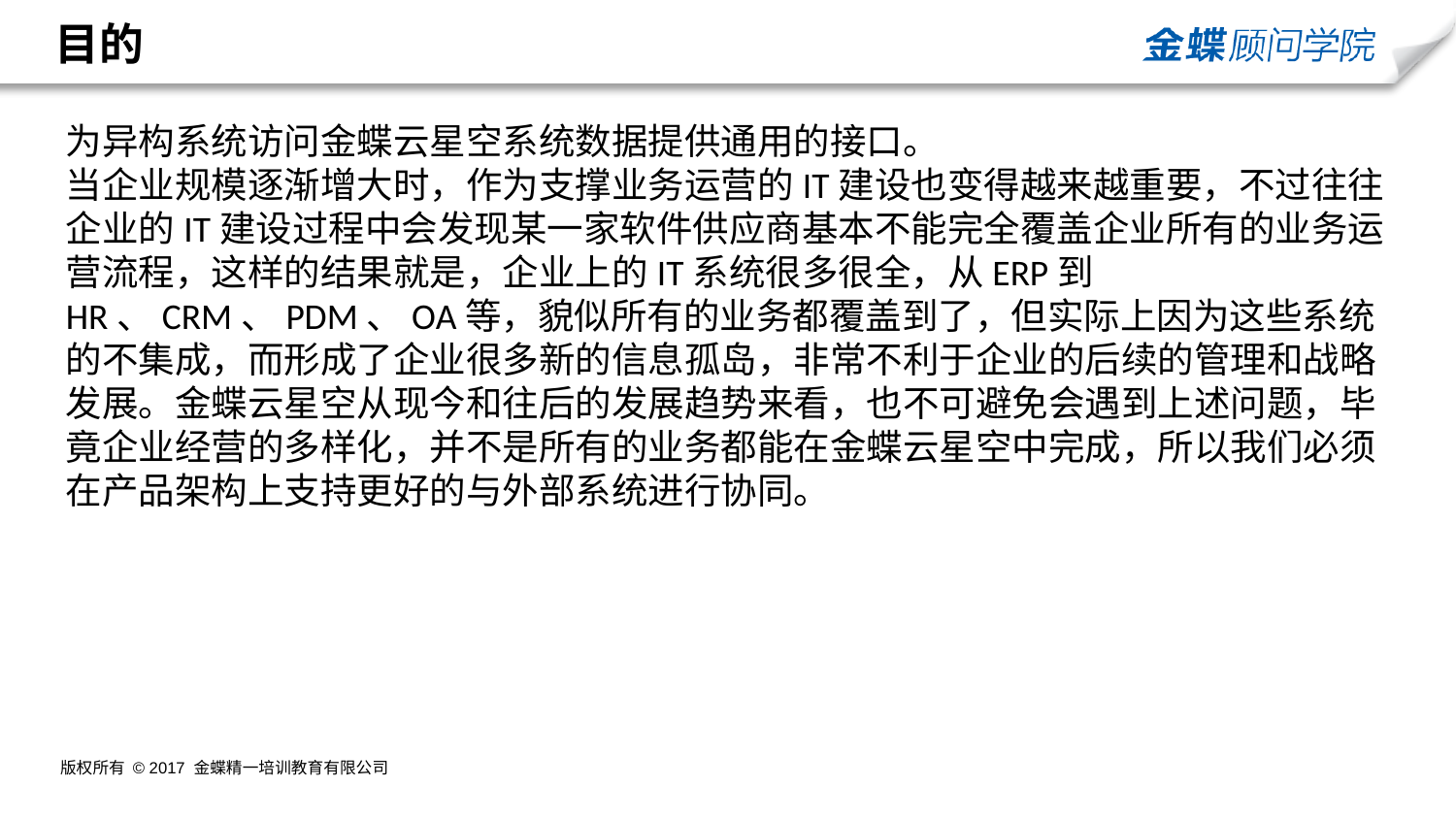

# 目的
为异构系统访问金蝶云星空系统数据提供通用的接口。
当企业规模逐渐增大时，作为支撑业务运营的IT建设也变得越来越重要，不过往往企业的IT建设过程中会发现某一家软件供应商基本不能完全覆盖企业所有的业务运营流程，这样的结果就是，企业上的IT系统很多很全，从ERP到HR、CRM、PDM、OA等，貌似所有的业务都覆盖到了，但实际上因为这些系统的不集成，而形成了企业很多新的信息孤岛，非常不利于企业的后续的管理和战略发展。金蝶云星空从现今和往后的发展趋势来看，也不可避免会遇到上述问题，毕竟企业经营的多样化，并不是所有的业务都能在金蝶云星空中完成，所以我们必须在产品架构上支持更好的与外部系统进行协同。